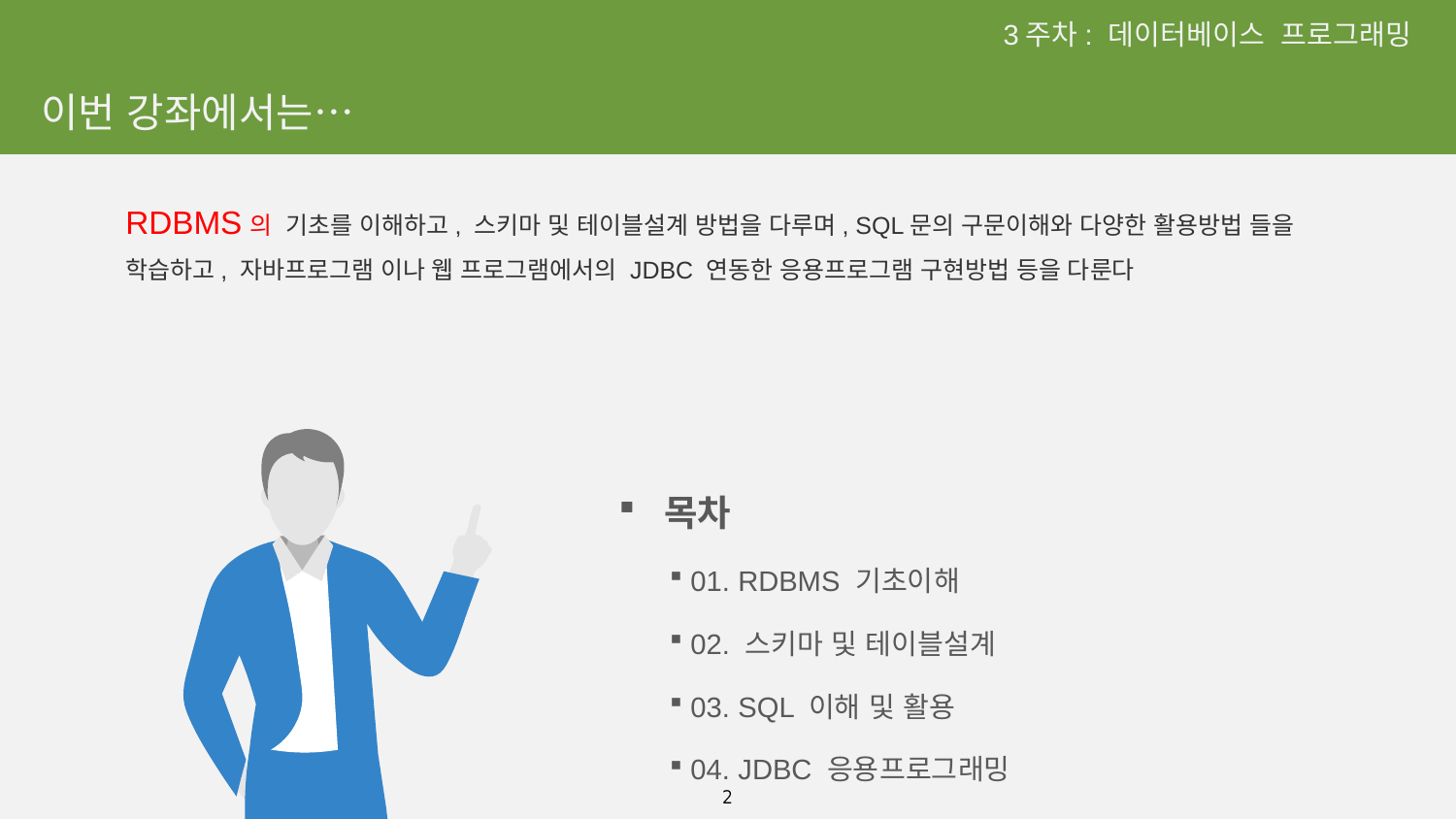

3주차: 데이터베이스  프로그래밍
이번 강좌에서는…
RDBMS의  기초를 이해하고, 스키마 및 테이블설계 방법을 다루며, SQL문의 구문이해와 다양한 활용방법 들을 학습하고, 자바프로그램 이나 웹 프로그램에서의 JDBC 연동한 응용프로그램 구현방법 등을 다룬다

목차
 01. RDBMS 기초이해
 02. 스키마 및 테이블설계
 03. SQL 이해 및 활용
 04. JDBC 응용프로그래밍
2